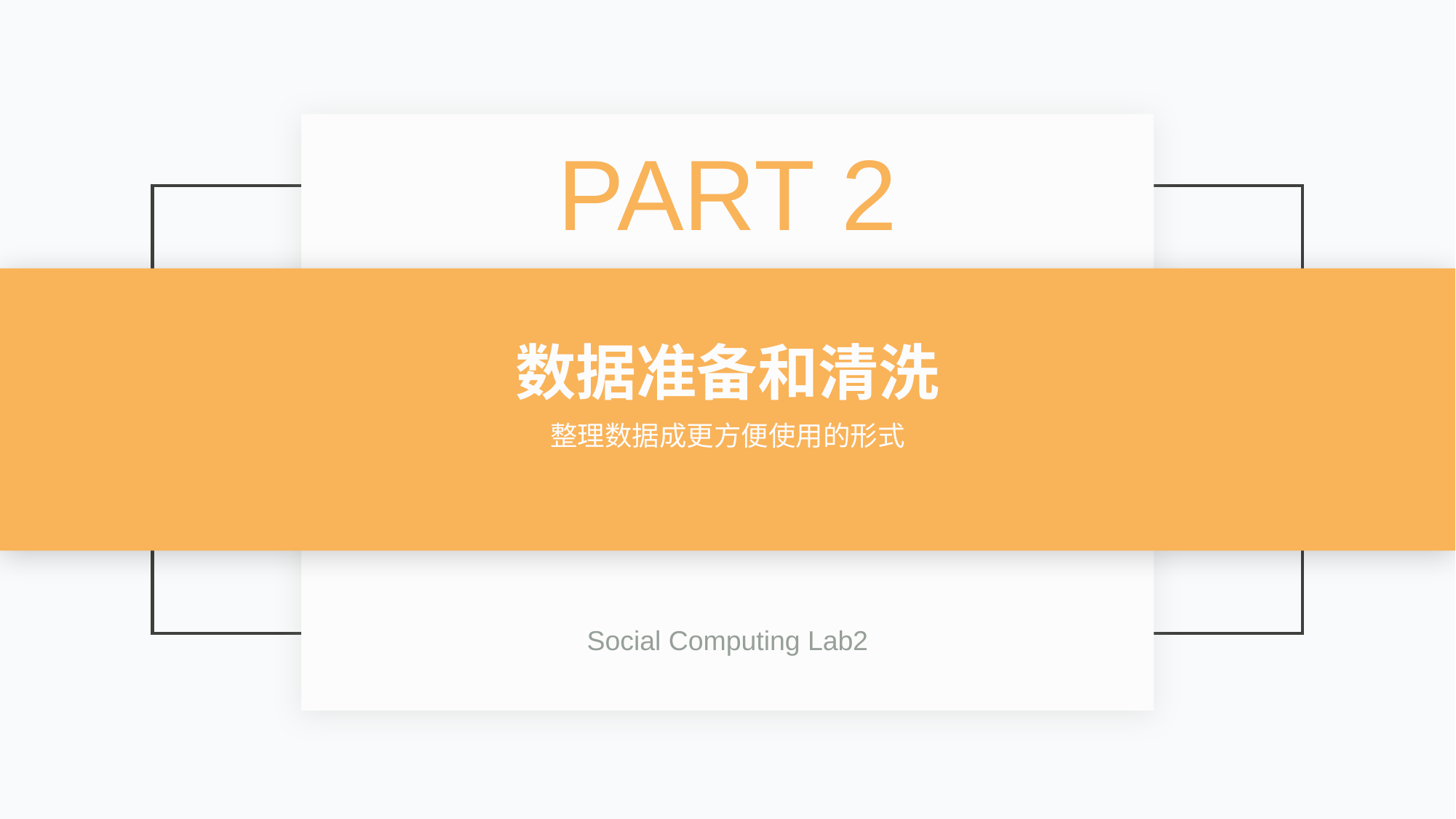

PART 2

数据准备和清洗
整理数据成更方便使用的形式
Social Computing Lab2